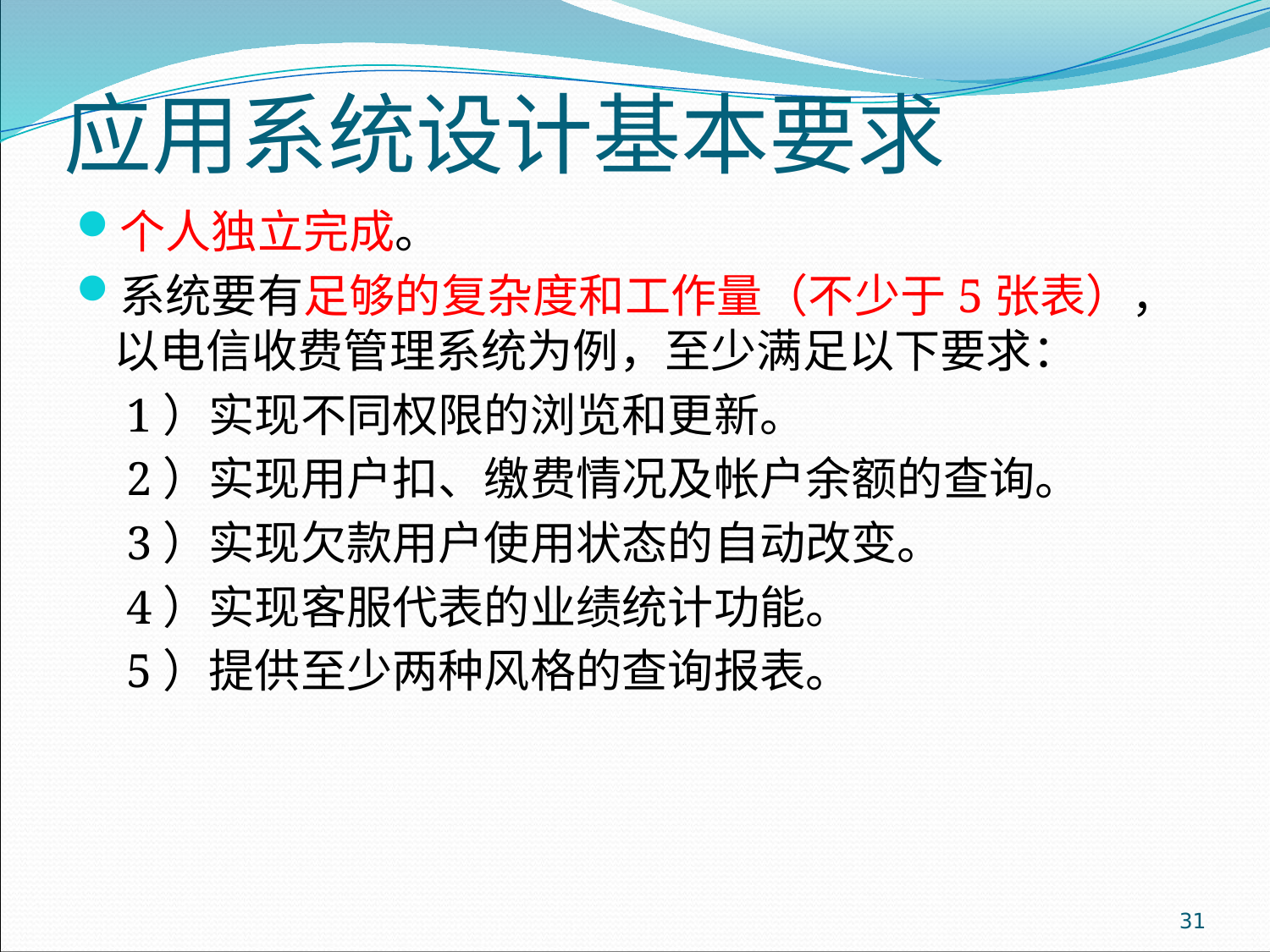

# 应用系统设计基本要求
个人独立完成。
系统要有足够的复杂度和工作量（不少于5张表），以电信收费管理系统为例，至少满足以下要求：
1）实现不同权限的浏览和更新。
2）实现用户扣、缴费情况及帐户余额的查询。
3）实现欠款用户使用状态的自动改变。
4）实现客服代表的业绩统计功能。
5）提供至少两种风格的查询报表。
31